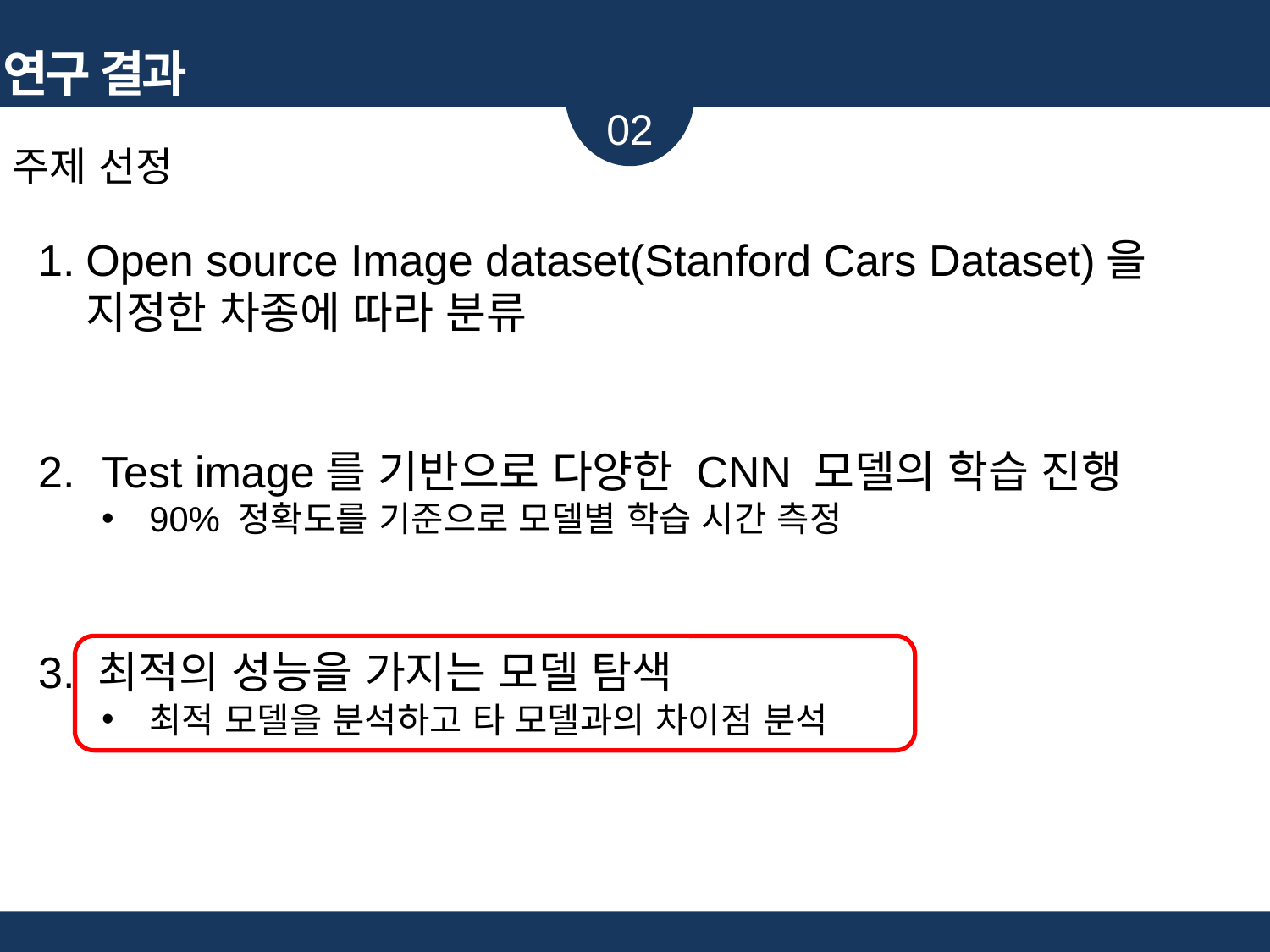

연구 결과
02

주제 선정
Open source Image dataset(Stanford Cars Dataset)을 지정한 차종에 따라 분류

Test image를 기반으로 다양한 CNN 모델의 학습 진행
90% 정확도를 기준으로 모델별 학습 시간 측정

3. 최적의 성능을 가지는 모델 탐색
최적 모델을 분석하고 타 모델과의 차이점 분석